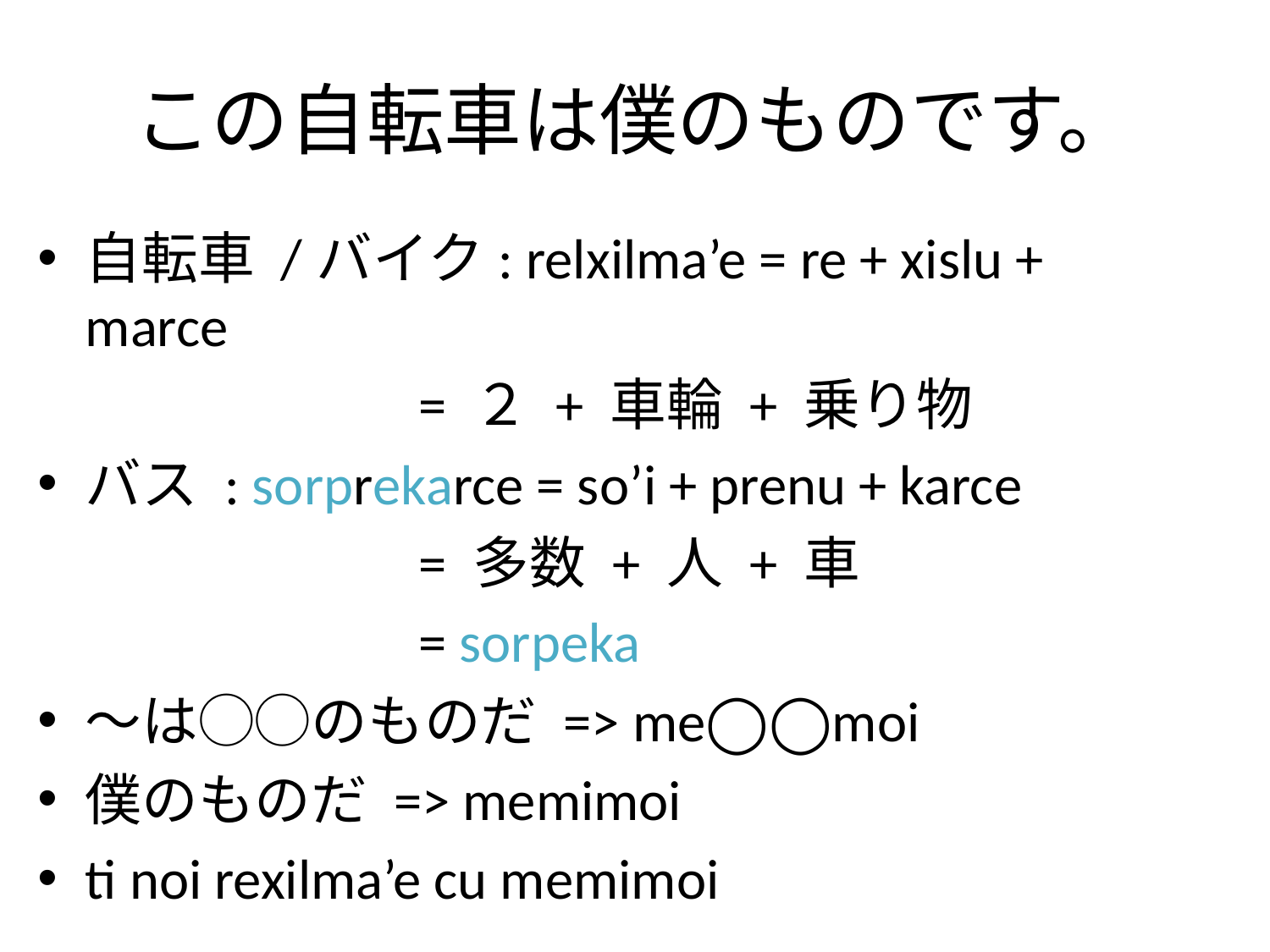

# この自転車は僕のものです。
自転車 /バイク: relxilma’e = re + xislu + marce
			= ２ + 車輪 + 乗り物
バス : sorprekarce = so’i + prenu + karce
			= 多数 + 人 + 車
			= sorpeka
～は◯◯のものだ => me◯◯moi
僕のものだ => memimoi
ti noi rexilma’e cu memimoi